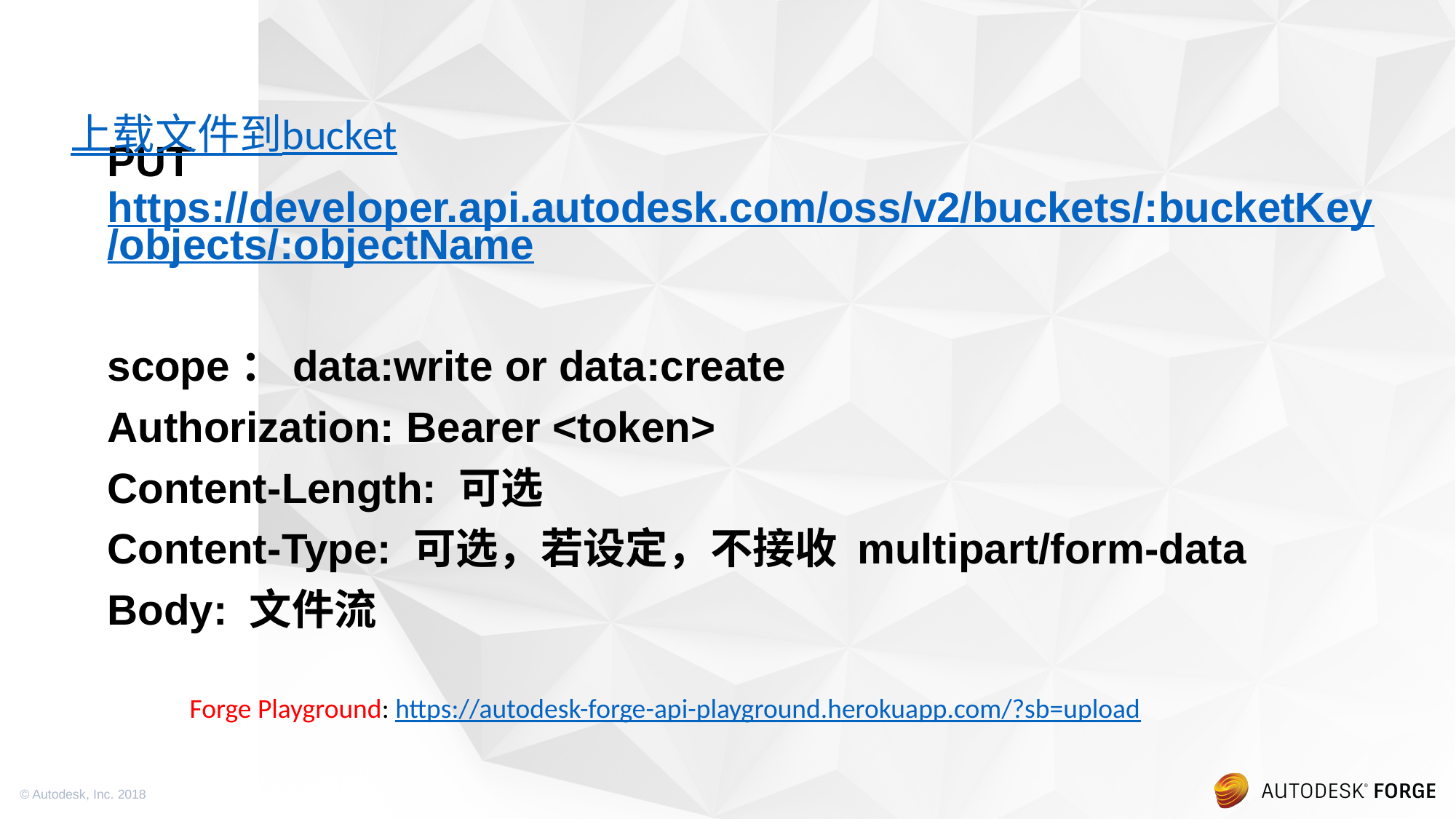

# 上载文件到bucket
PUT https://developer.api.autodesk.com/oss/v2/buckets/:bucketKey/objects/:objectName

scope：data:write or data:create
Authorization: Bearer <token>
Content-Length: 可选
Content-Type: 可选，若设定，不接收 multipart/form-data
Body: 文件流

Forge Playground: https://autodesk-forge-api-playground.herokuapp.com/?sb=upload